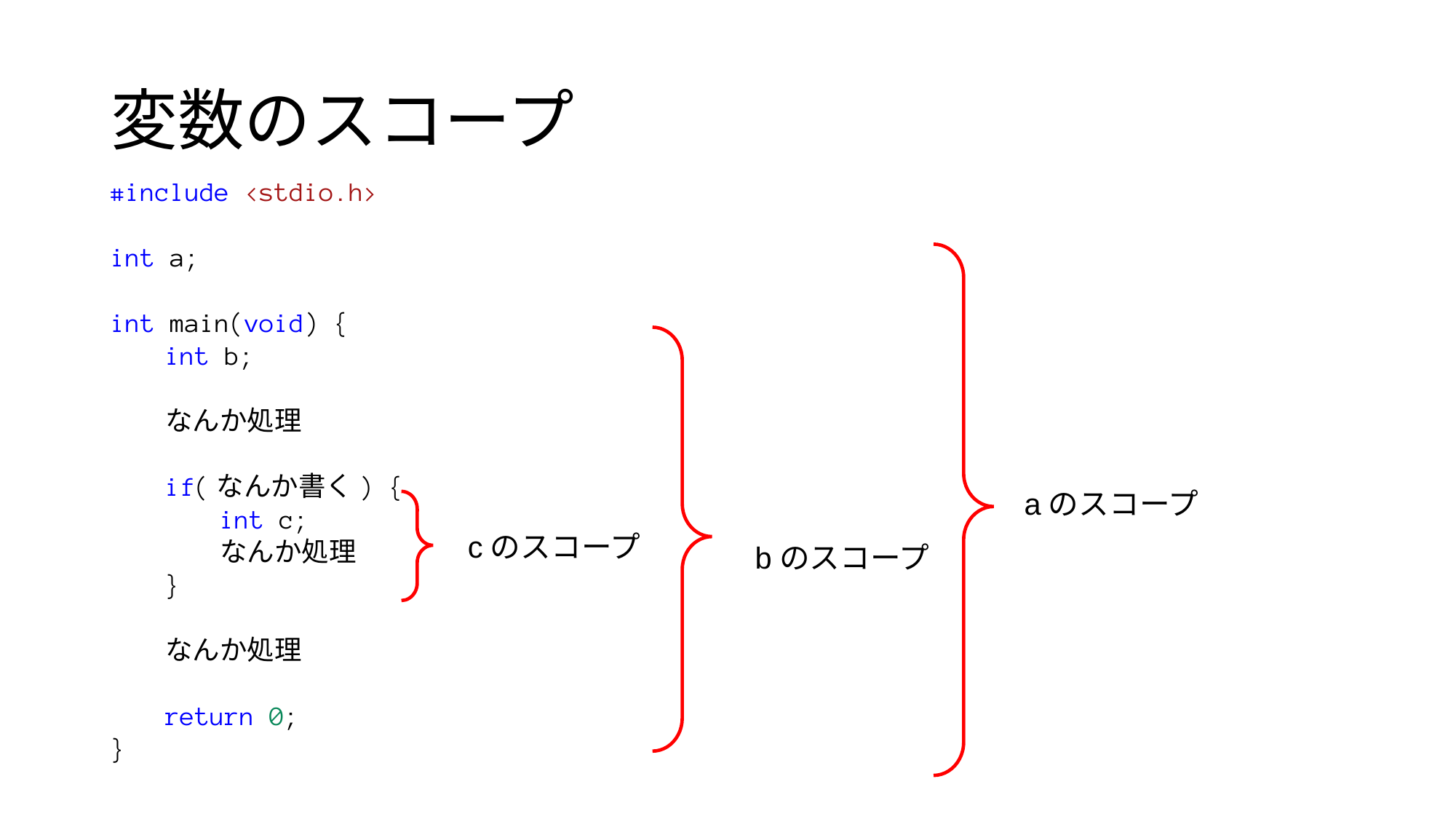

# 変数のスコープ
#include <stdio.h>
int a;
int main(void) {
int b;
なんか処理
if(なんか書く) {
int c;
なんか処理
}
なんか処理
return 0;
}

aのスコープ

cのスコープ
bのスコープ